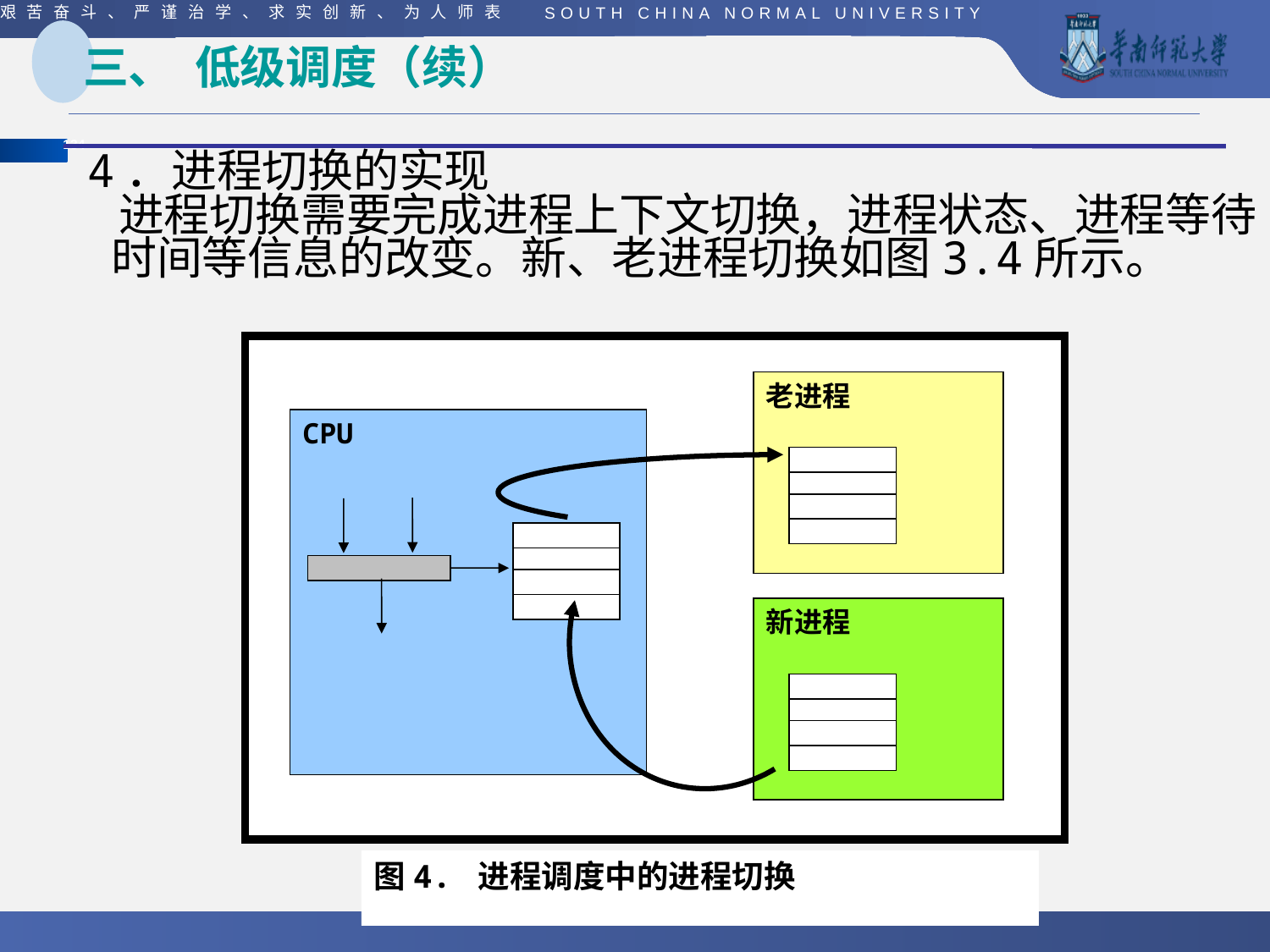

# 三、  低级调度（续）
4．进程切换的实现
  进程切换需要完成进程上下文切换，进程状态、进程等待时间等信息的改变。新、老进程切换如图3.4所示。

老进程

新进程

CPU

图4. 进程调度中的进程切换

134